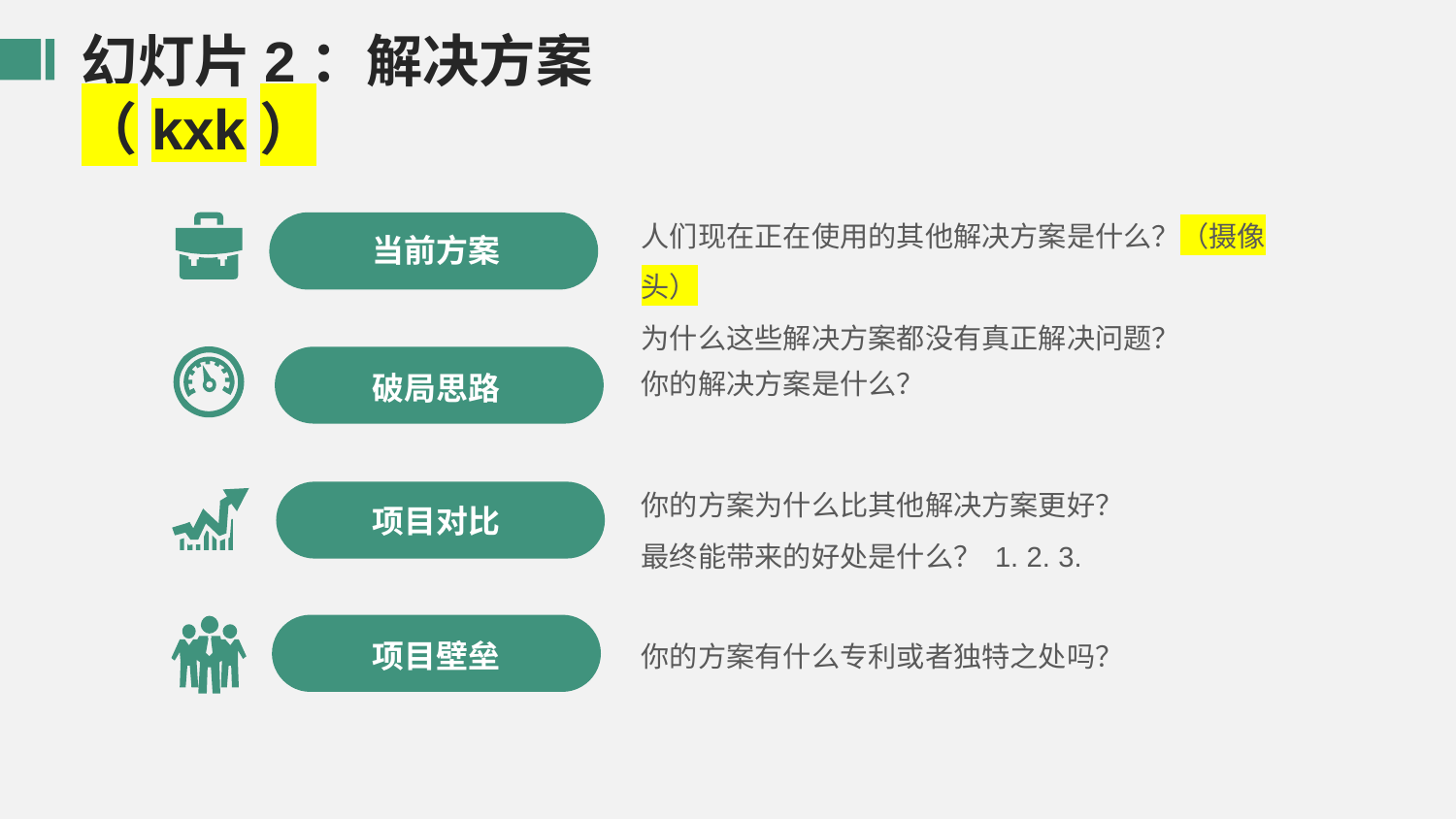

幻灯片2：解决方案（kxk）

人们现在正在使用的其他解决方案是什么？（摄像头）
为什么这些解决方案都没有真正解决问题？

当前方案

你的解决方案是什么？
破局思路
你的方案为什么比其他解决方案更好？
最终能带来的好处是什么？ 1. 2. 3.

项目对比

项目壁垒
你的方案有什么专利或者独特之处吗？